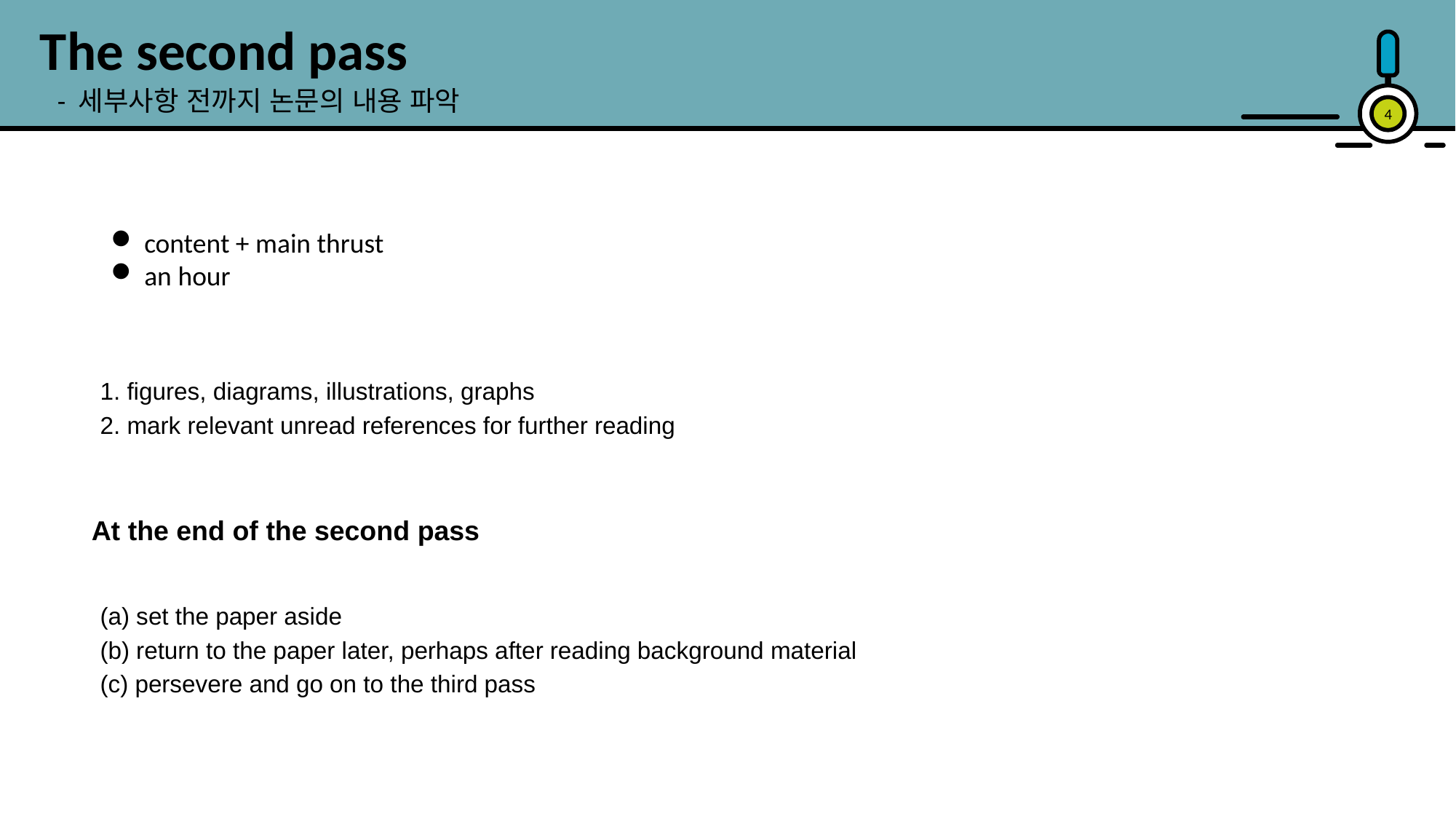

The second pass
- 세부사항 전까지 논문의 내용 파악
4
 content + main thrust
 an hour
1. figures, diagrams, illustrations, graphs
2. mark relevant unread references for further reading
At the end of the second pass
(a) set the paper aside
(b) return to the paper later, perhaps after reading background material
(c) persevere and go on to the third pass